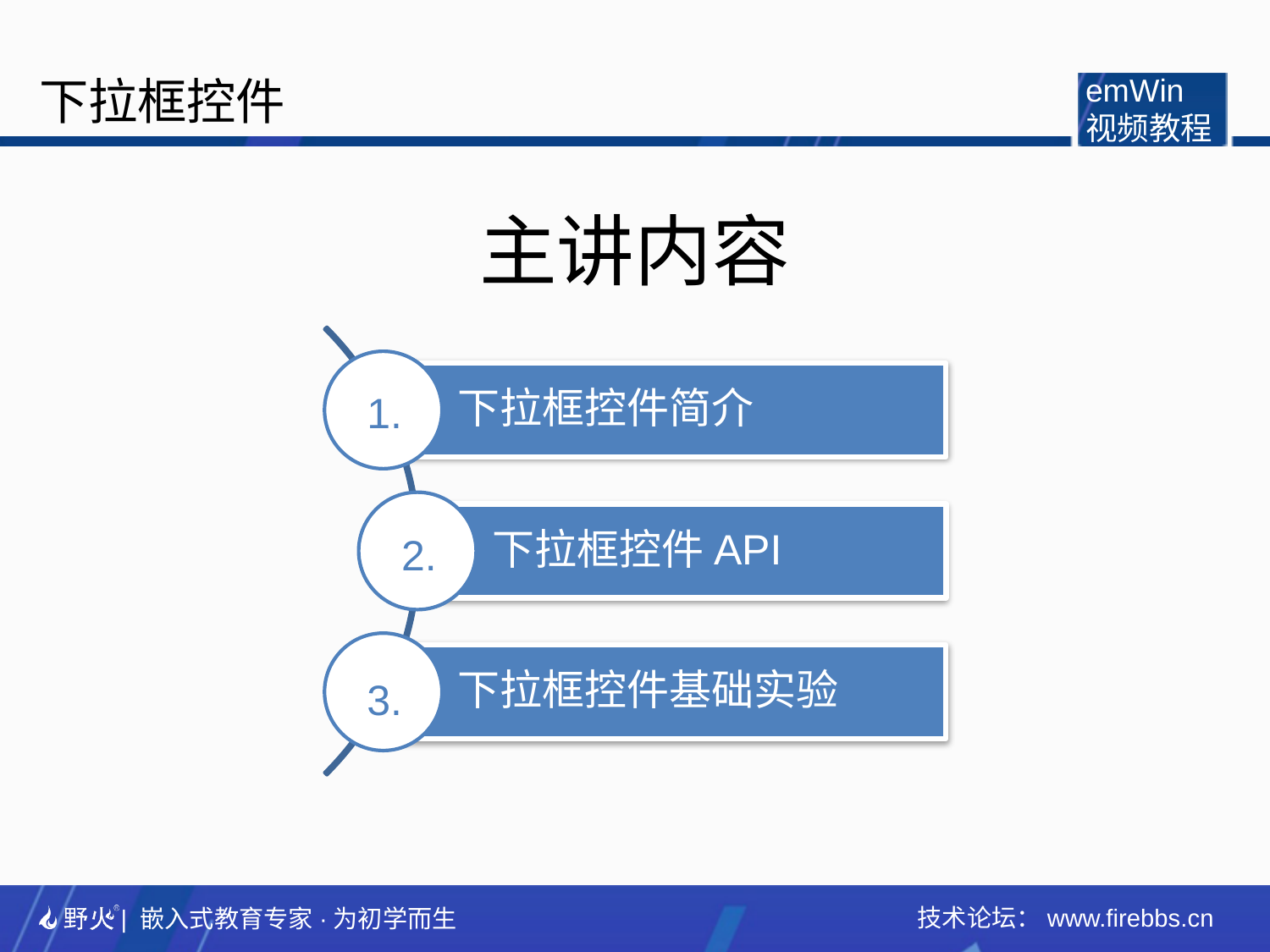

下拉框控件
emWin
视频教程
主讲内容
下拉框控件简介
下拉框控件API
下拉框控件基础实验
1.
2.
3.